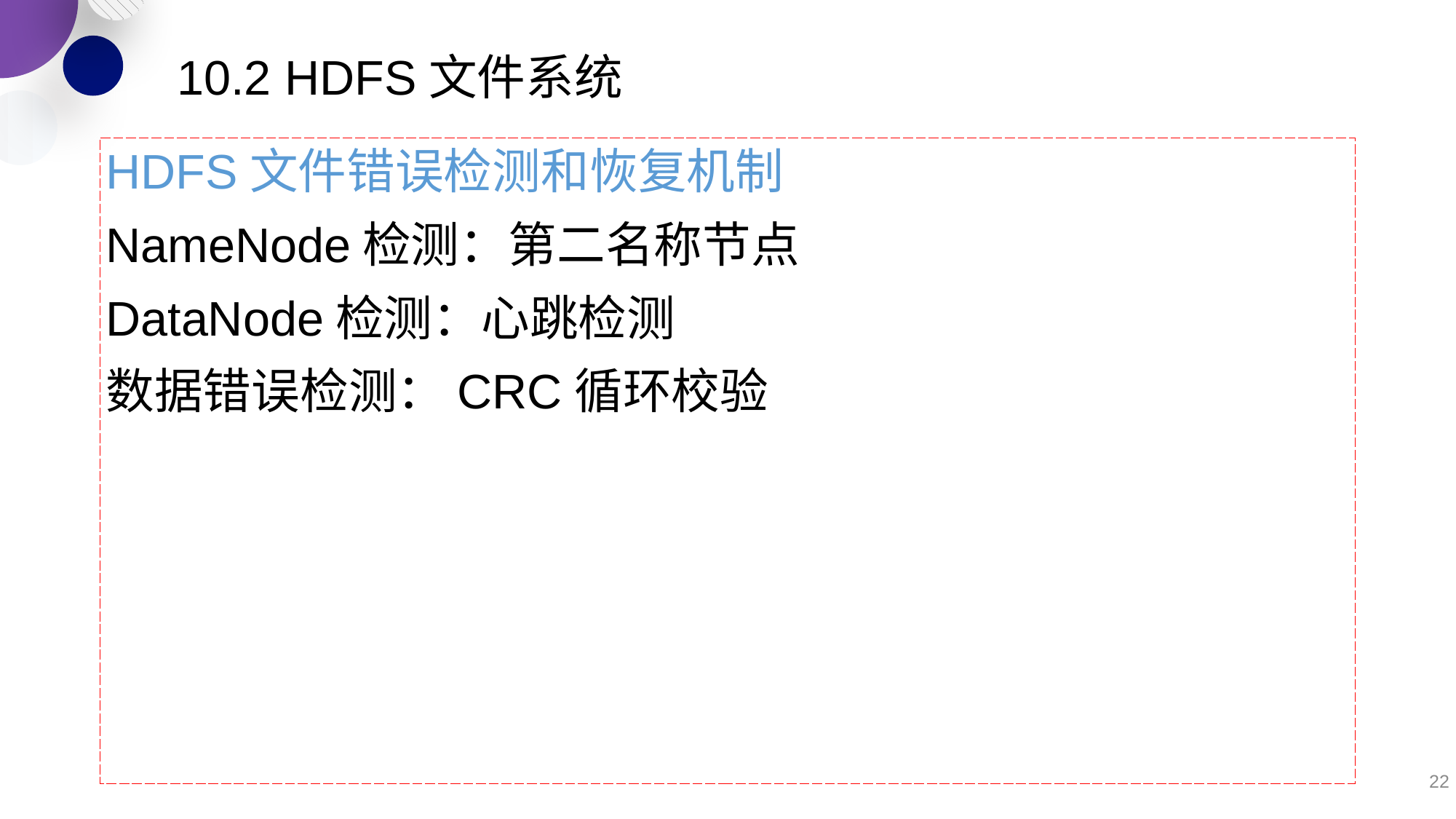

# 10.2 HDFS文件系统
HDFS文件错误检测和恢复机制
NameNode检测：第二名称节点
DataNode检测：心跳检测
数据错误检测：CRC循环校验

22